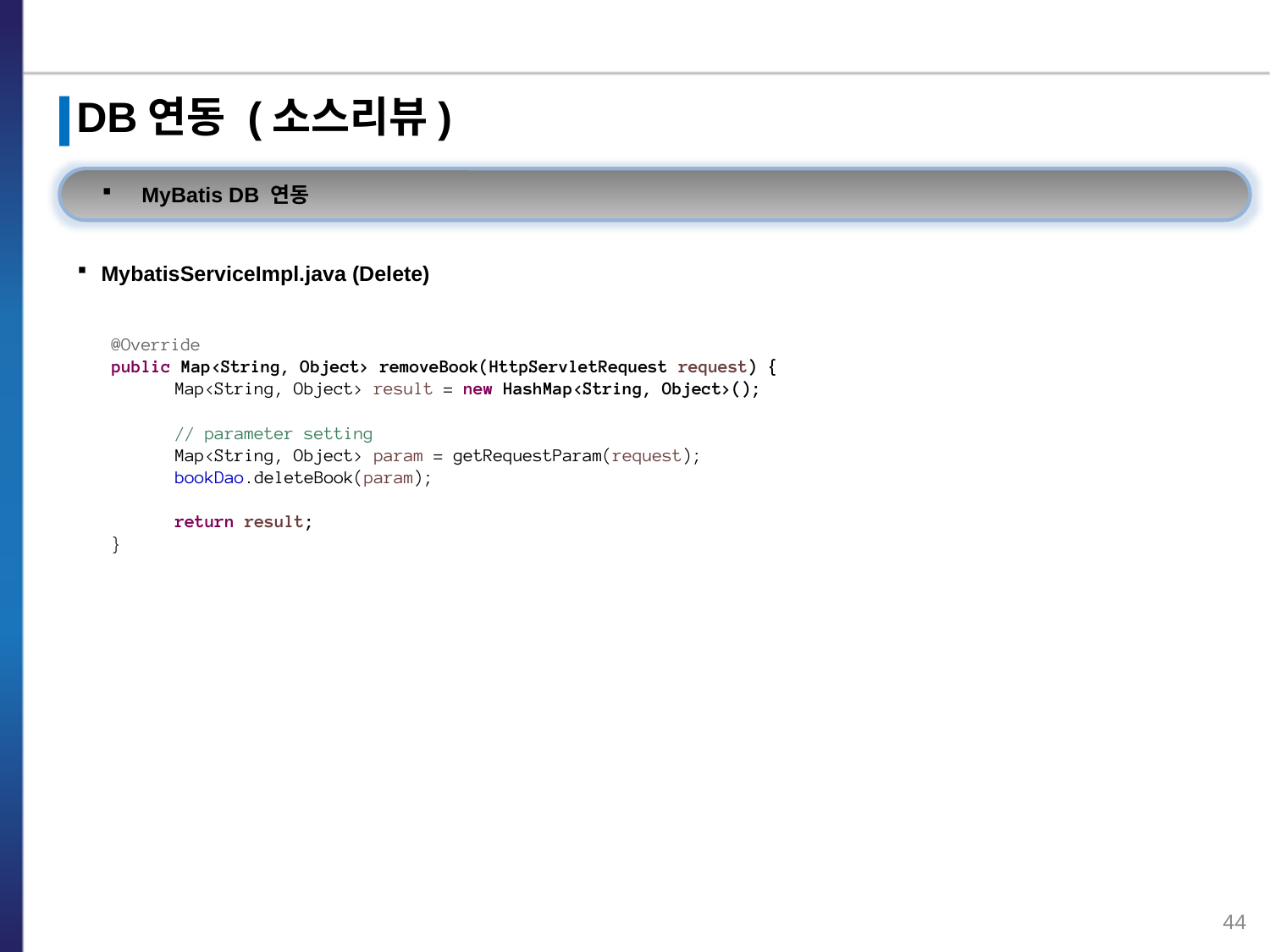

DB연동 (소스리뷰)

MyBatis DB 연동
MybatisServiceImpl.java (Delete)
@Override
public Map<String, Object> removeBook(HttpServletRequest request) {
Map<String, Object> result = new HashMap<String, Object>();

// parameter setting
Map<String, Object> param = getRequestParam(request);
bookDao.deleteBook(param);

return result;
}
44